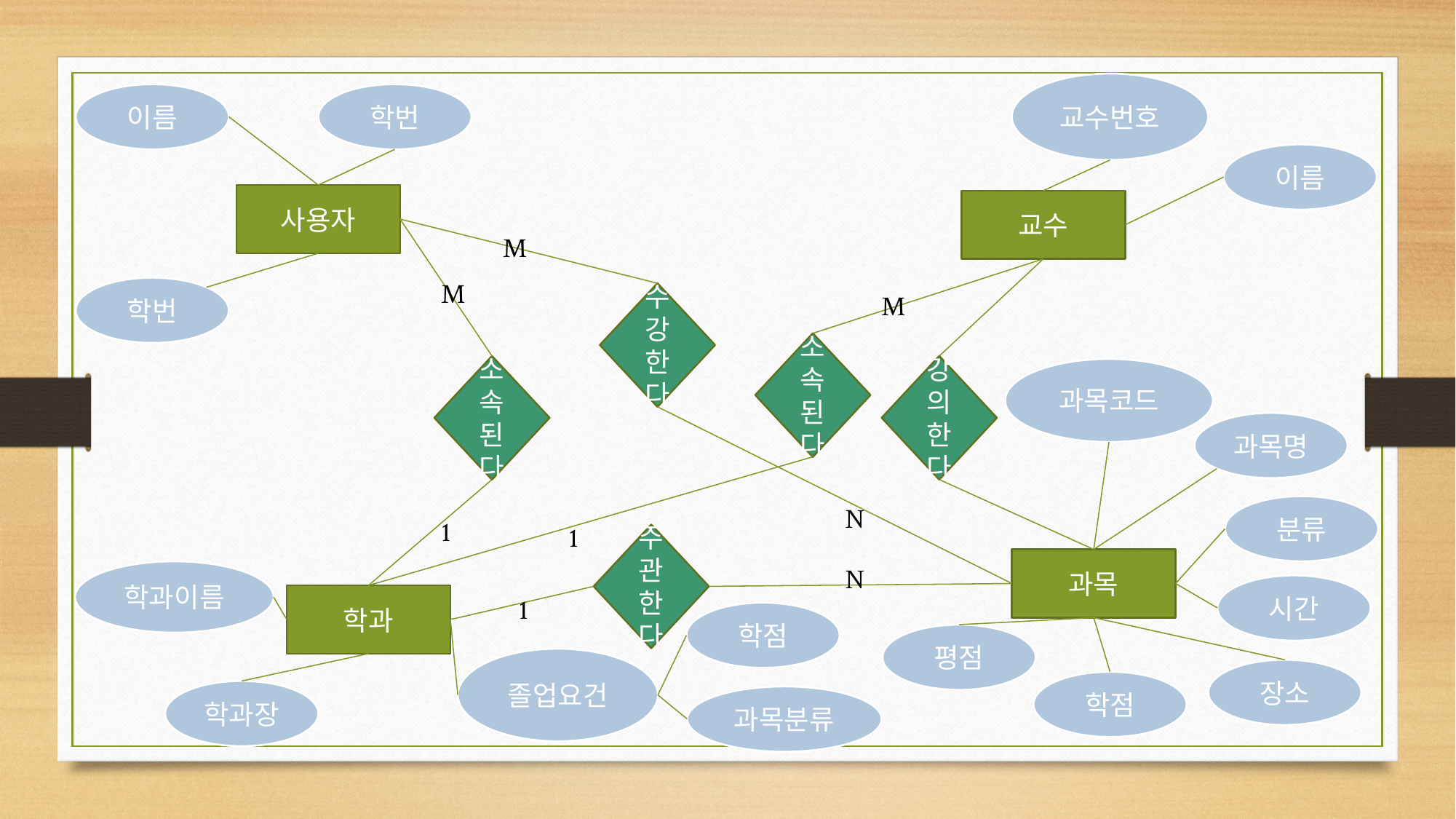

교수번호
이름
학번
이름
사용자
교수
M
M
학번
수강한다
M
소속된다
소속된다
강의한다
과목코드
과목명
N
분류
1
1
주관한다
과목
N
학과이름
시간
학과
1
학점
평점
졸업요건
장소
학점
학과장
과목분류